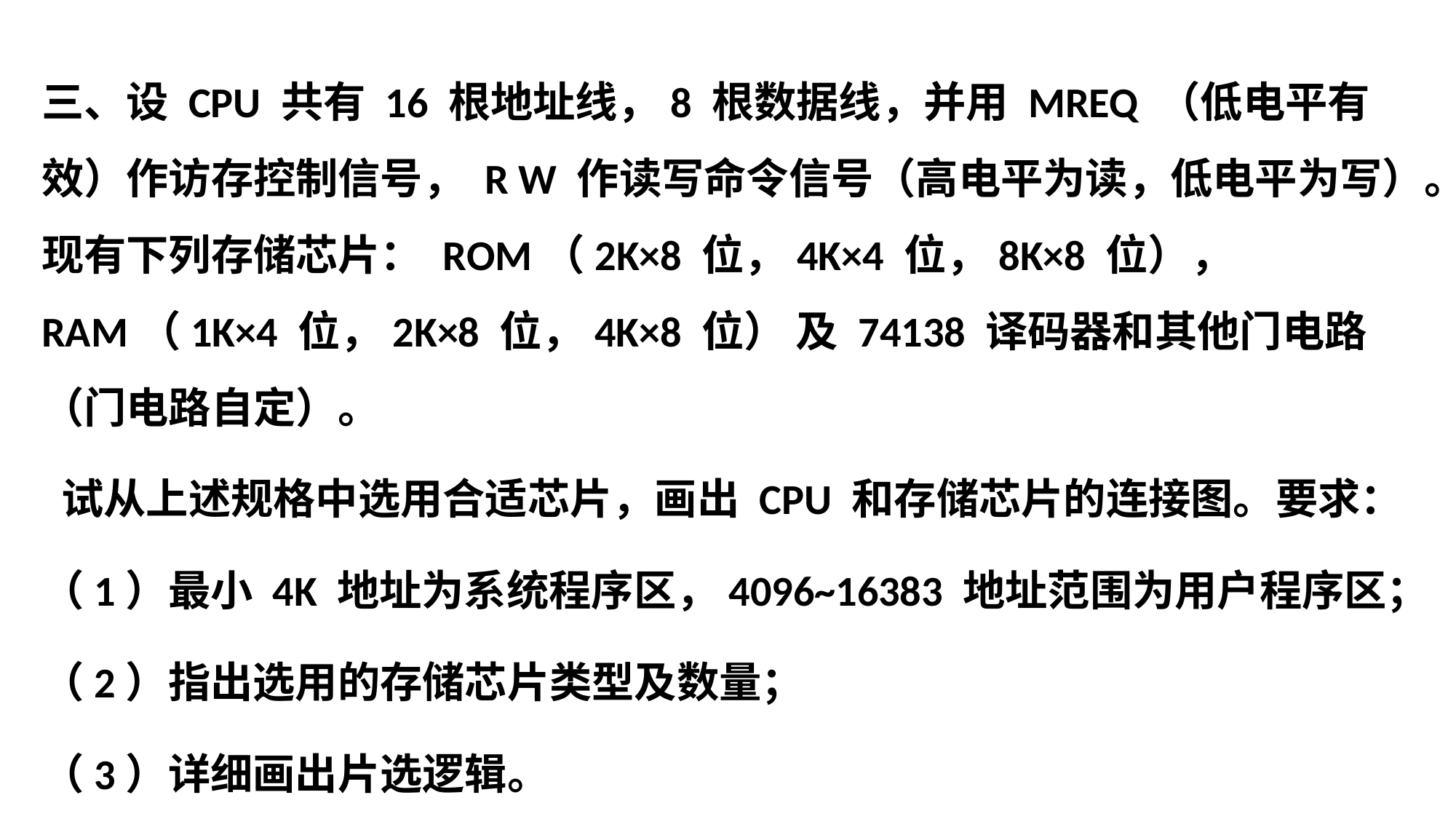

三、设 CPU 共有 16 根地址线，8 根数据线，并用 MREQ （低电平有效）作访存控制信号， R W 作读写命令信号（高电平为读，低电平为写）。现有下列存储芯片： ROM（2K×8 位，4K×4 位，8K×8 位）， RAM（1K×4 位，2K×8 位，4K×8 位） 及 74138 译码器和其他门电路（门电路自定）。
 试从上述规格中选用合适芯片，画出 CPU 和存储芯片的连接图。要求：
（1）最小 4K 地址为系统程序区，4096~16383 地址范围为用户程序区；
（2）指出选用的存储芯片类型及数量；
（3）详细画出片选逻辑。